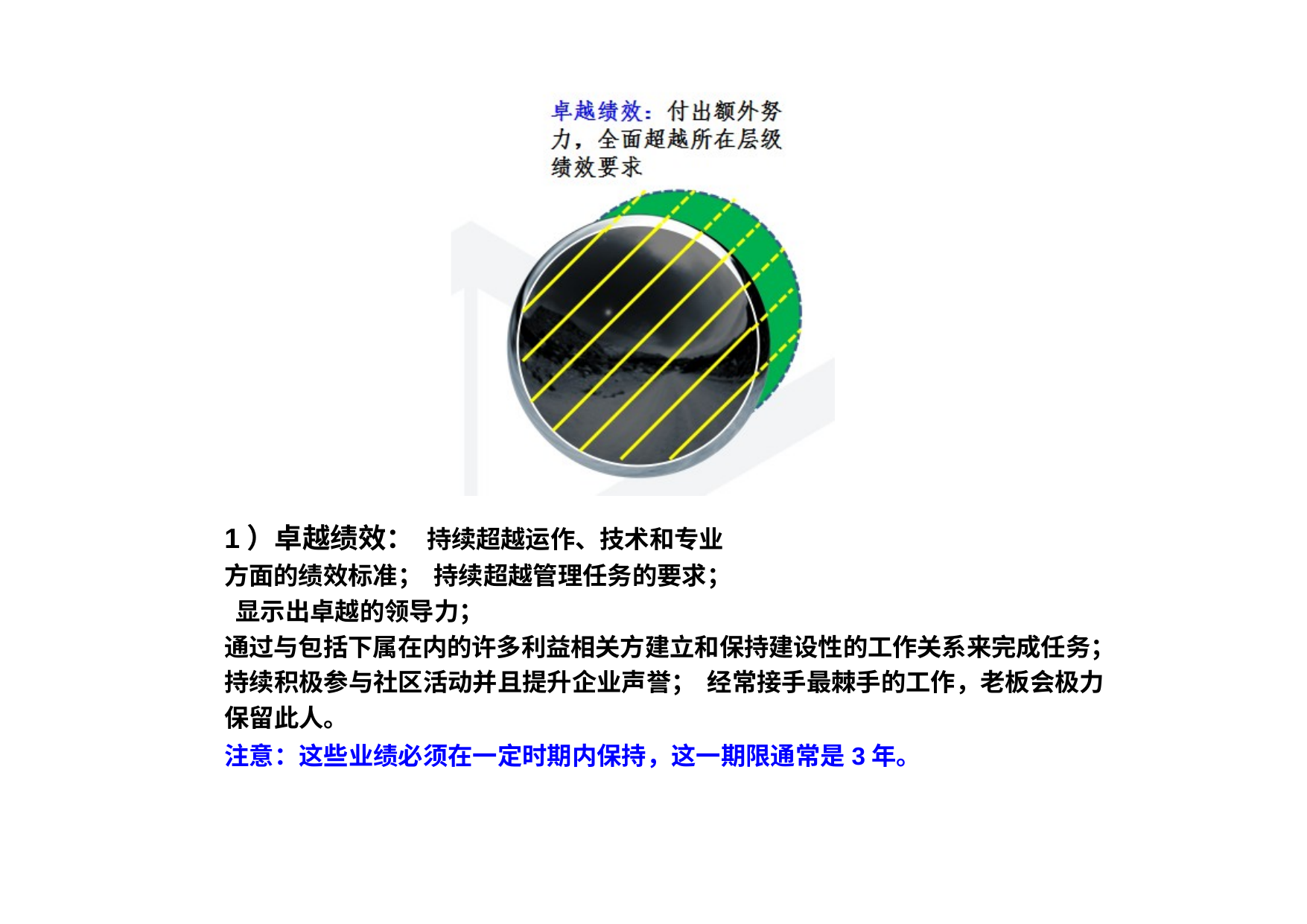

1）卓越绩效：  持续超越运作、技术和专业方面的绩效标准；  持续超越管理任务的要求；  显示出卓越的领导力；
通过与包括下属在内的许多利益相关方建立和保持建设性的工作关系来完成任务；  持续积极参与社区活动并且提升企业声誉；  经常接手最棘手的工作，老板会极力保留此人。
注意：这些业绩必须在一定时期内保持，这一期限通常是3年。